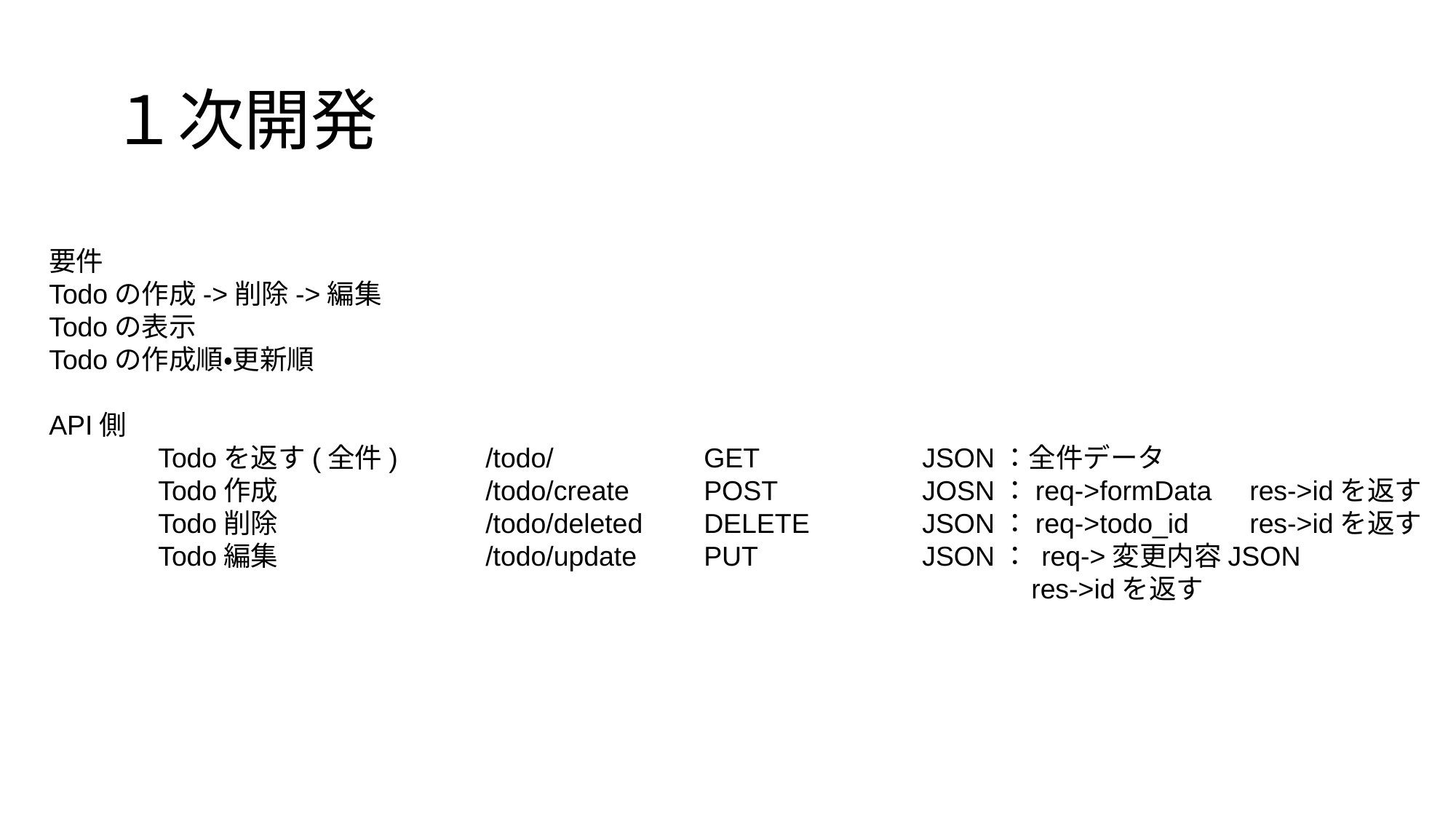

# １次開発
要件
Todoの作成->削除->編集
Todoの表示
Todoの作成順・更新順

API側
	Todoを返す(全件)	/todo/		GET		JSON：全件データ
	Todo作成		/todo/create	POST		JOSN：req->formData	res->idを返す
	Todo削除		/todo/deleted	DELETE		JSON：req->todo_id	res->idを返す
	Todo編集		/todo/update	PUT		JSON： req->変更内容JSON
									res->idを返す